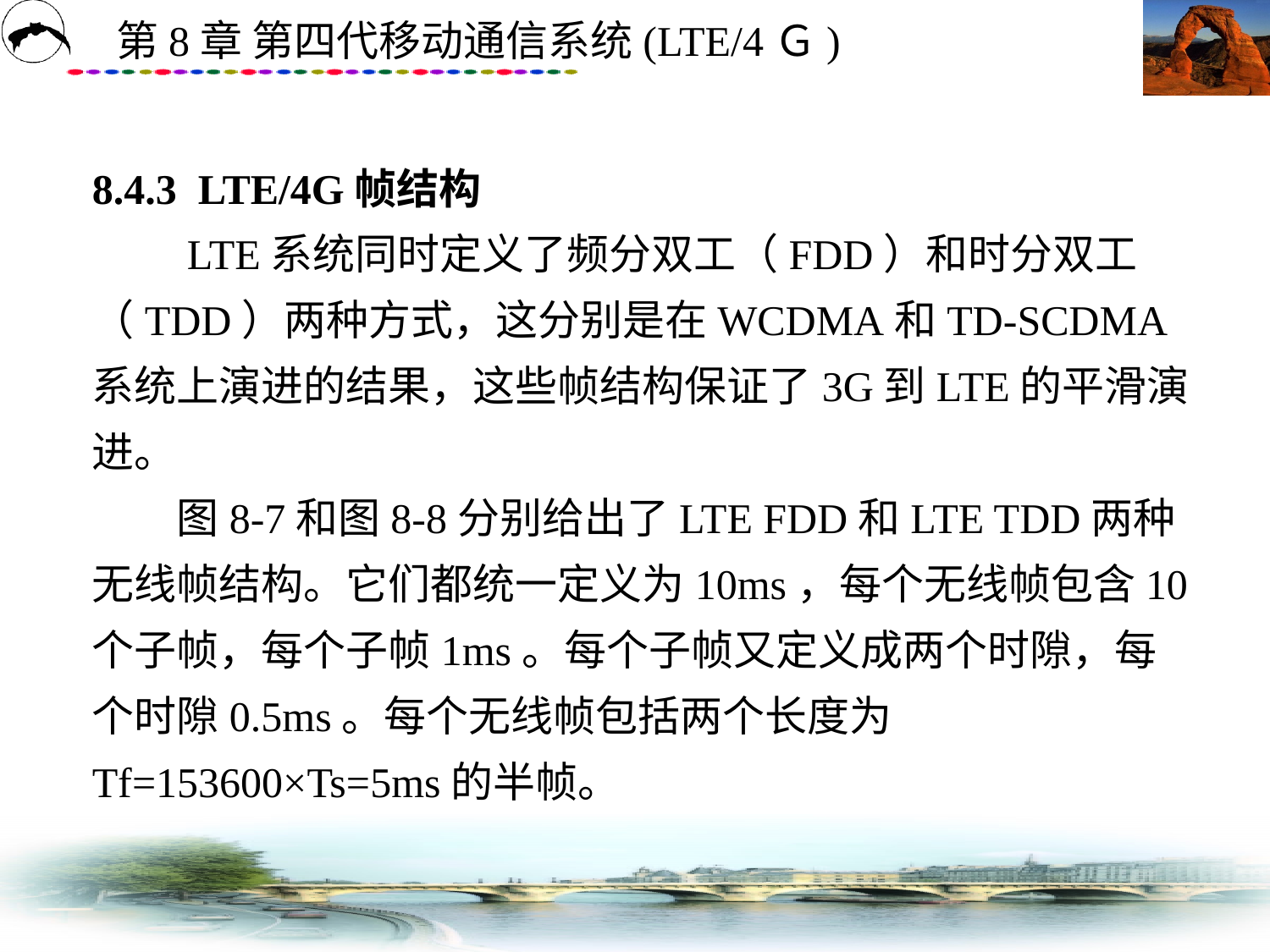

# 8.4.3  LTE/4G帧结构 　　LTE系统同时定义了频分双工（FDD）和时分双工（TDD）两种方式，这分别是在WCDMA和TD-SCDMA系统上演进的结果，这些帧结构保证了3G到LTE的平滑演进。 　　图8-7和图8-8分别给出了LTE FDD和LTE TDD两种无线帧结构。它们都统一定义为10ms，每个无线帧包含10个子帧，每个子帧1ms。每个子帧又定义成两个时隙，每个时隙0.5ms。每个无线帧包括两个长度为Tf=153600×Ts=5ms的半帧。